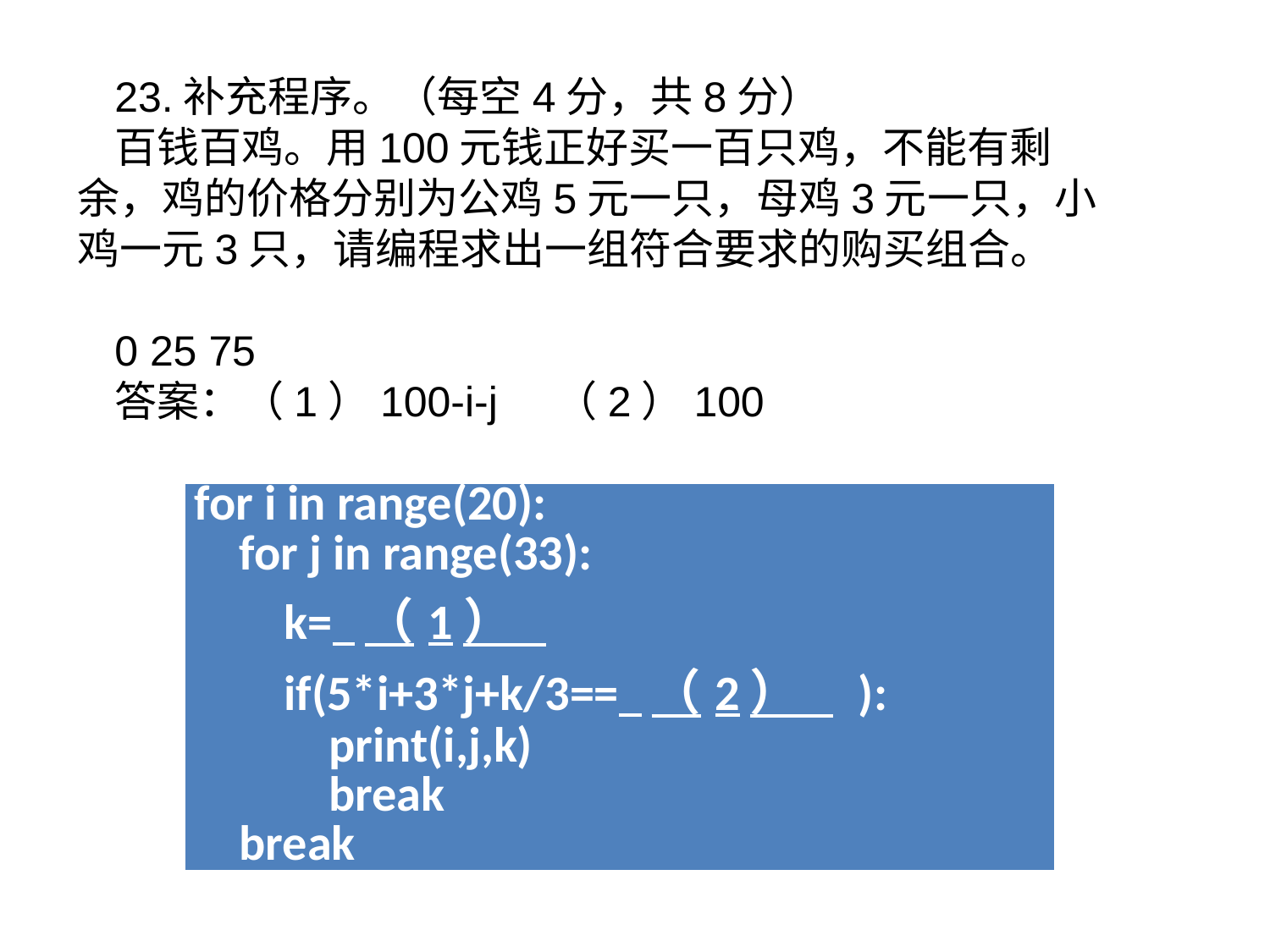

23.补充程序。（每空4分，共8分）
百钱百鸡。用100元钱正好买一百只鸡，不能有剩余，鸡的价格分别为公鸡5元一只，母鸡3元一只，小鸡一元3只，请编程求出一组符合要求的购买组合。
输出：
0 25 75
答案：（1）100-i-j    （2）100

| for i in range(20): for j in range(33): k= （1） if(5\*i+3\*j+k/3== （2） ): print(i,j,k) break break |
| --- |